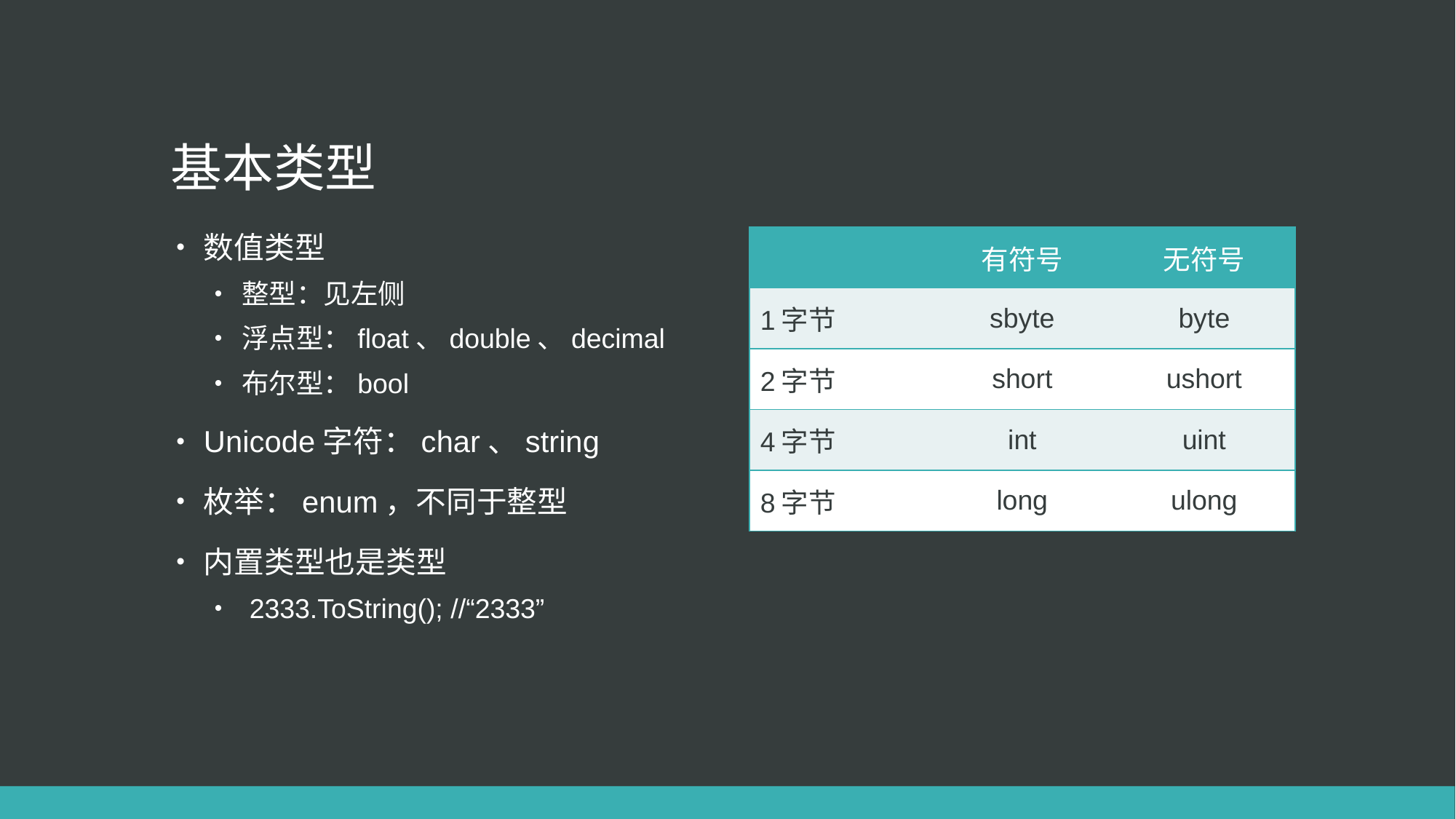

# 基本类型
|  | 有符号 | 无符号 |
| --- | --- | --- |
| 1字节 | sbyte | byte |
| 2字节 | short | ushort |
| 4字节 | int | uint |
| 8字节 | long | ulong |
数值类型
整型：见左侧
浮点型：float、double、decimal
布尔型：bool
Unicode字符：char、string
枚举：enum，不同于整型
内置类型也是类型
 2333.ToString(); //“2333”